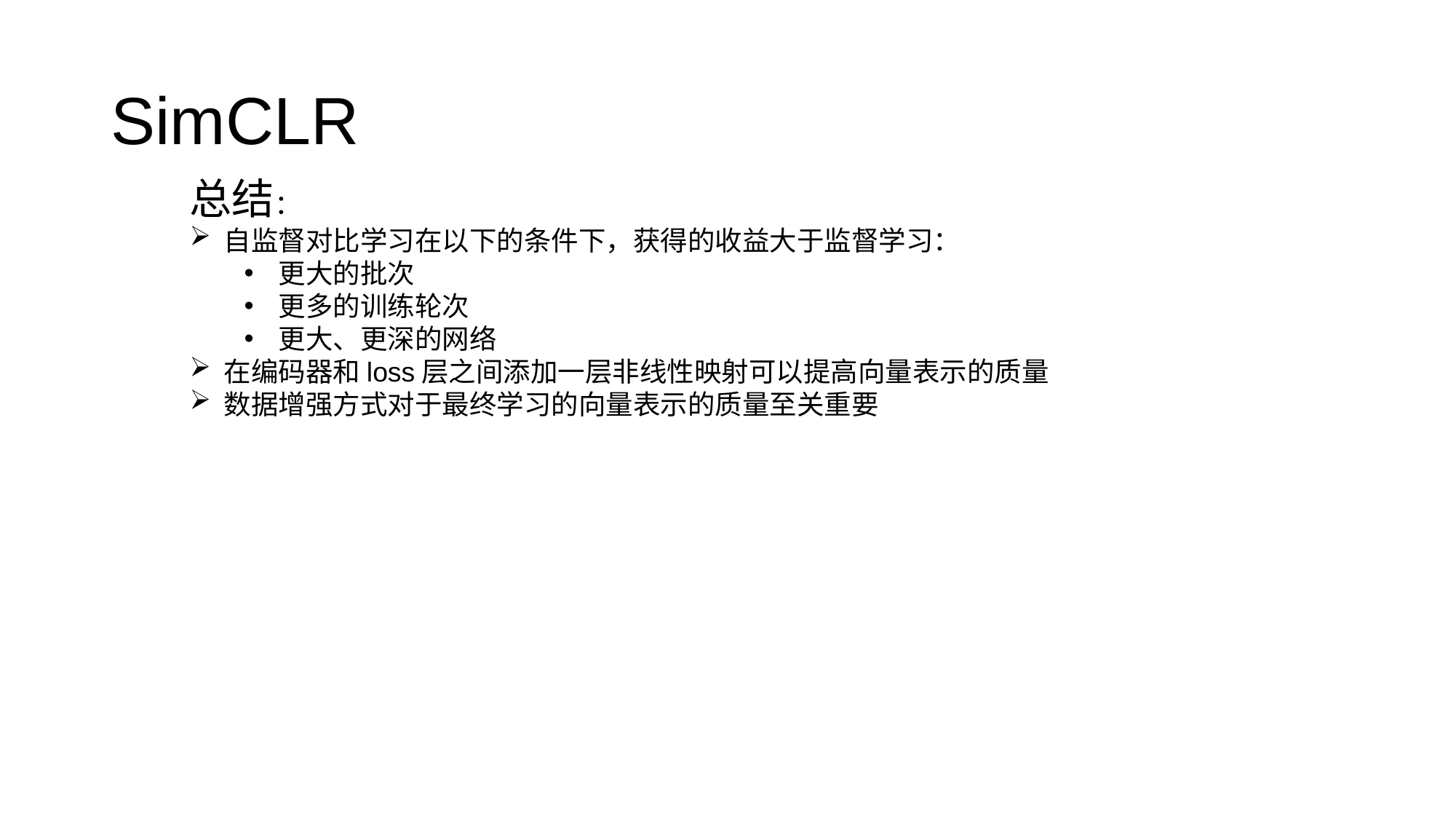

# SimCLR
总结：
自监督对比学习在以下的条件下，获得的收益大于监督学习：
更大的批次
更多的训练轮次
更大、更深的网络
在编码器和loss层之间添加一层非线性映射可以提高向量表示的质量
数据增强方式对于最终学习的向量表示的质量至关重要